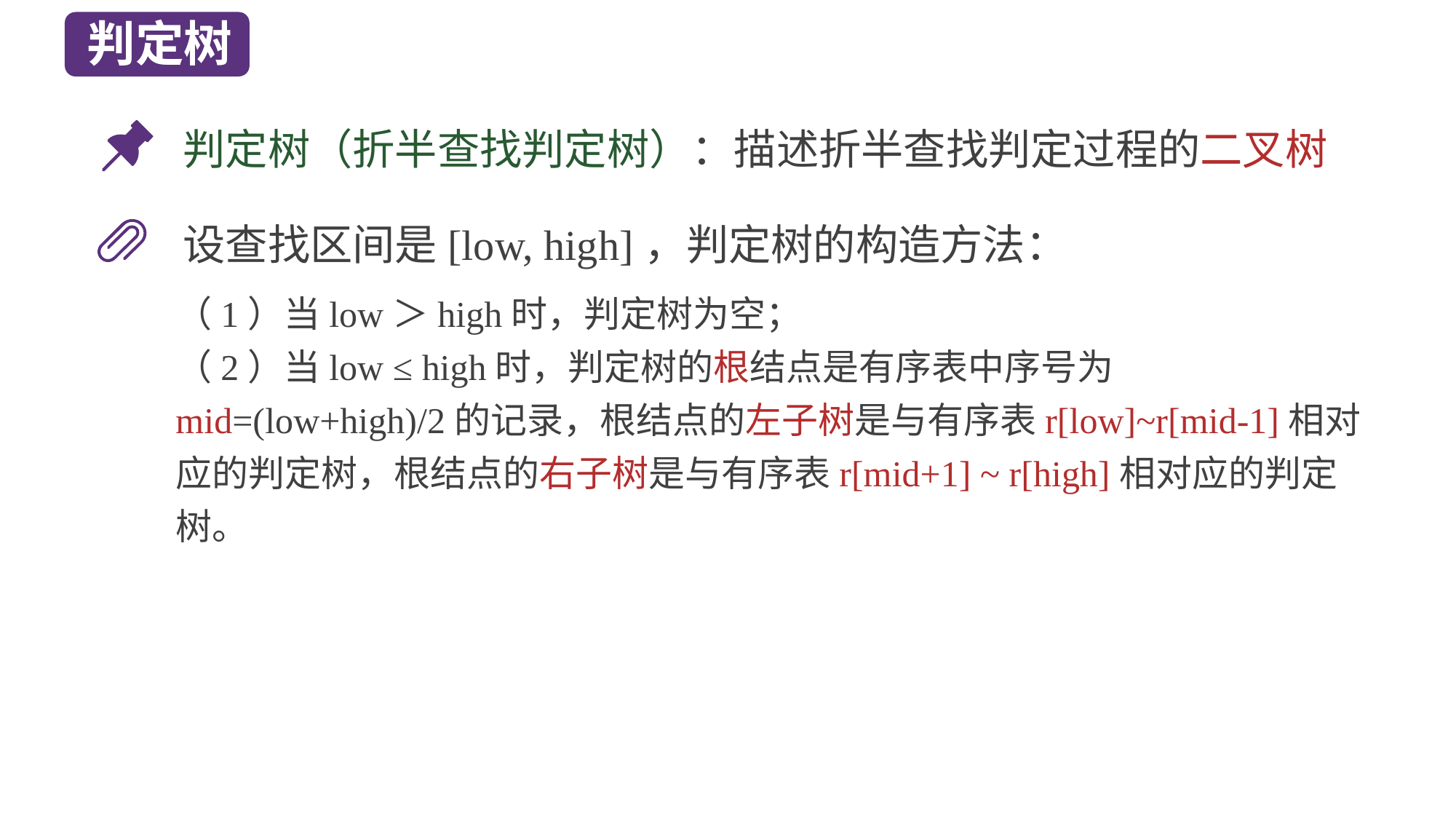

判定树

判定树（折半查找判定树）：描述折半查找判定过程的二叉树

设查找区间是[low, high]，判定树的构造方法：

（1）当low＞high时，判定树为空；
（2）当low ≤ high时，判定树的根结点是有序表中序号为mid=(low+high)/2的记录，根结点的左子树是与有序表r[low]~r[mid-1]相对应的判定树，根结点的右子树是与有序表r[mid+1] ~ r[high]相对应的判定树。
Page  02